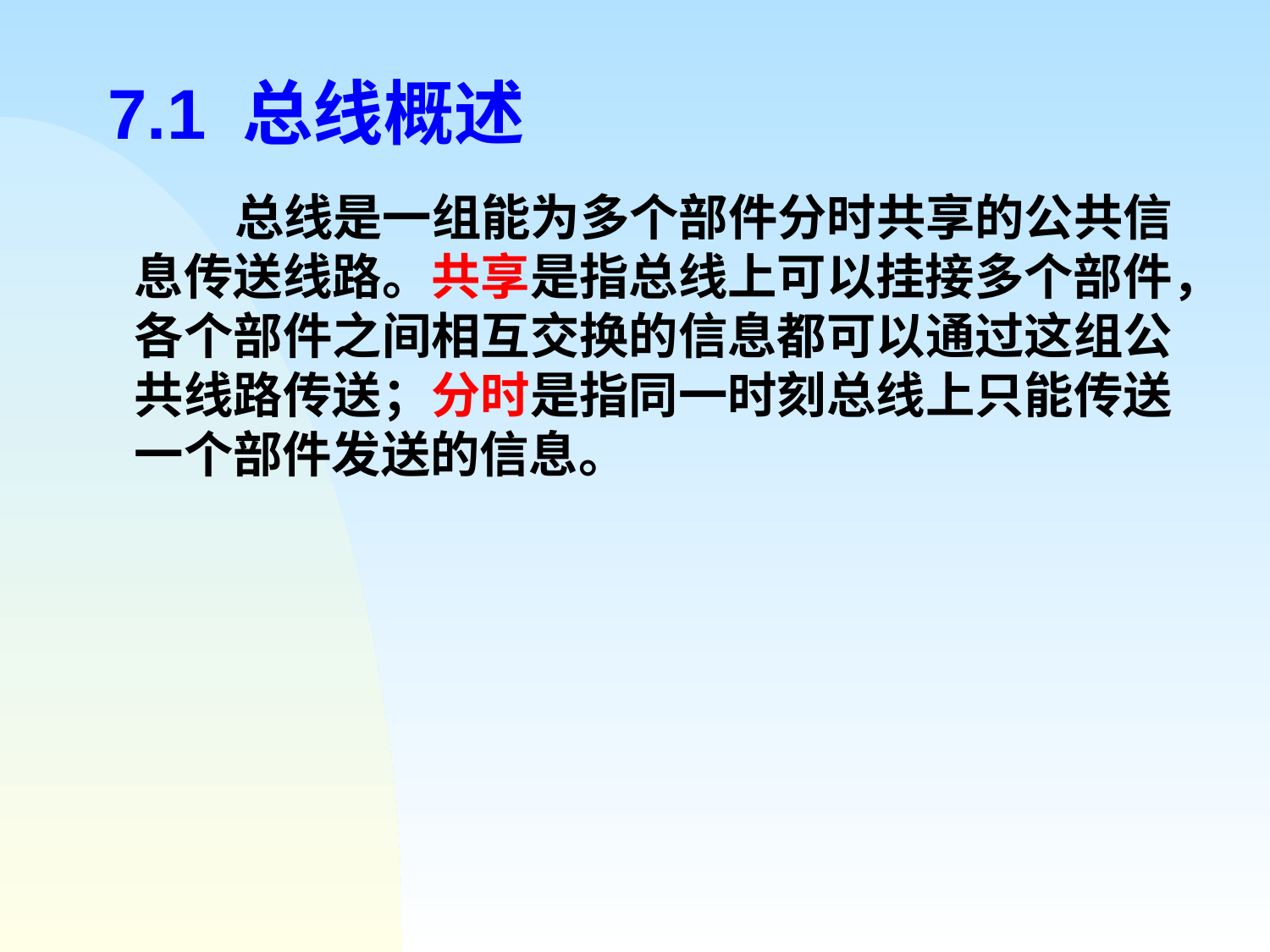

7.1 总线概述
            总线是一组能为多个部件分时共享的公共信息传送线路。共享是指总线上可以挂接多个部件，各个部件之间相互交换的信息都可以通过这组公共线路传送；分时是指同一时刻总线上只能传送一个部件发送的信息。
110